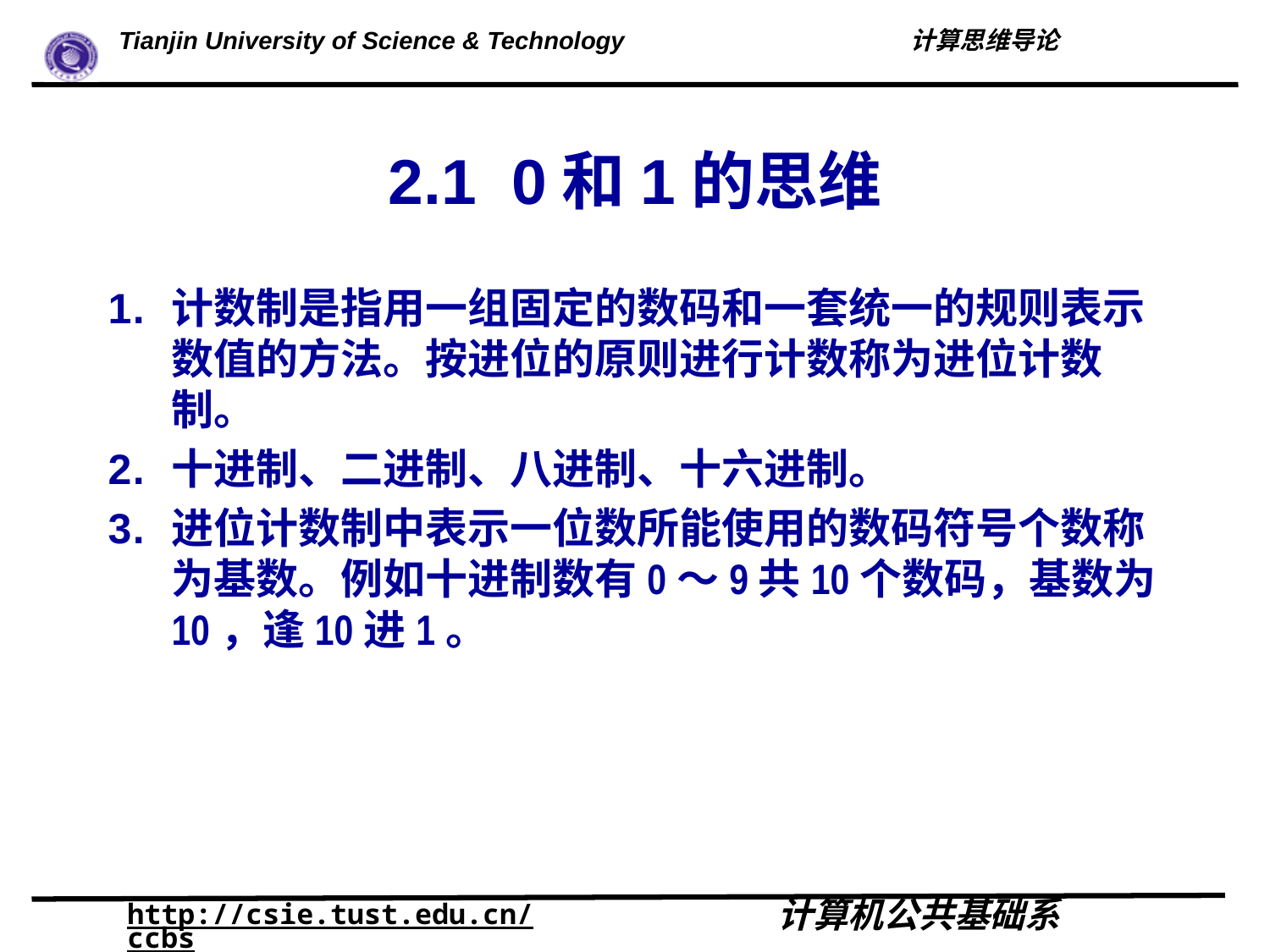

# 2.1  0和1的思维
计数制是指用一组固定的数码和一套统一的规则表示数值的方法。按进位的原则进行计数称为进位计数制。
十进制、二进制、八进制、十六进制。
进位计数制中表示一位数所能使用的数码符号个数称为基数。例如十进制数有0～9共10个数码，基数为10，逢10进1。